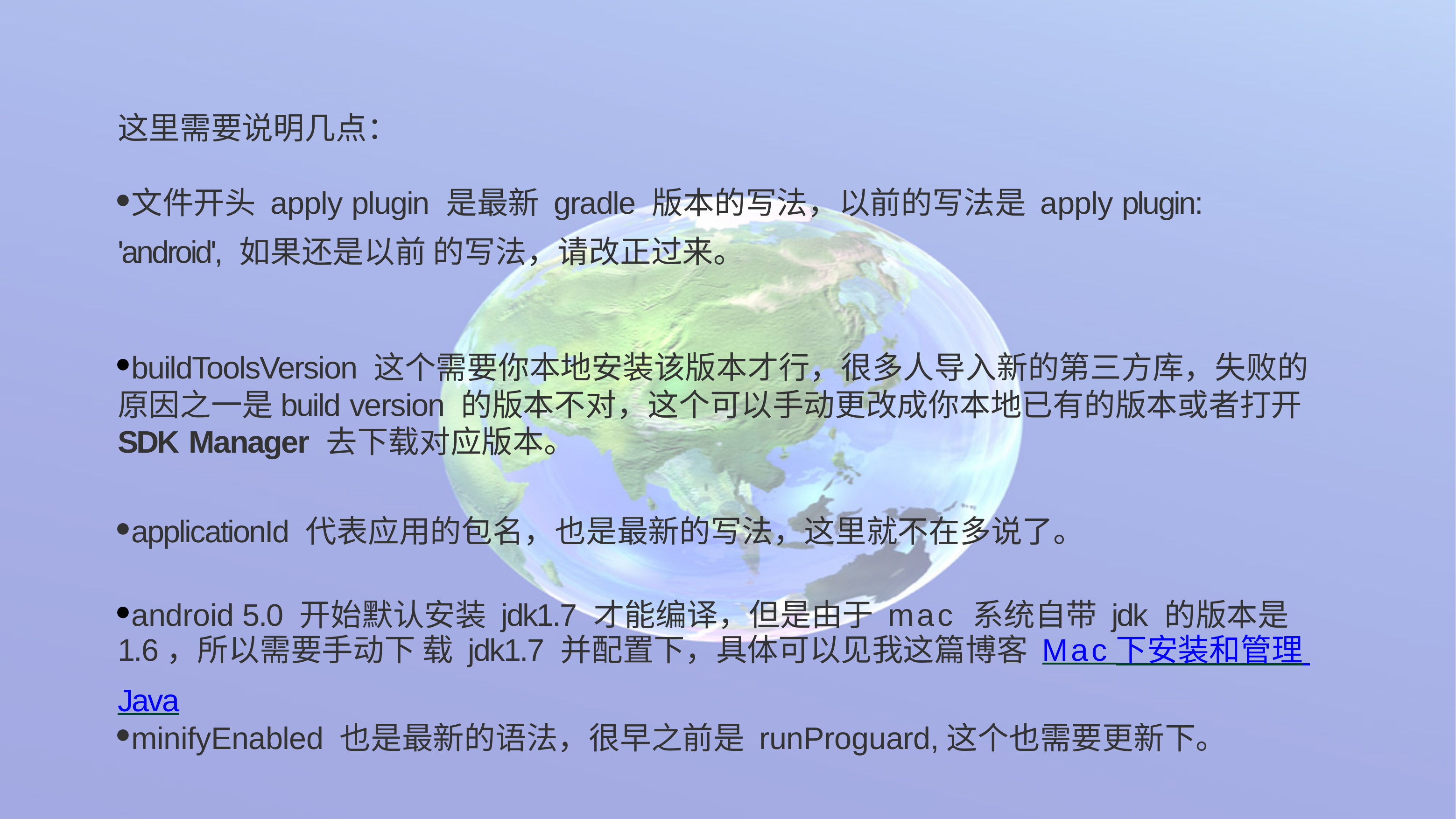

这里需要说明几点：
文件开头 apply plugin 是最新 gradle 版本的写法，以前的写法是 apply plugin: 'android', 如果还是以前 的写法，请改正过来。

buildToolsVersion 这个需要你本地安装该版本才行，很多人导入新的第三方库，失败的原因之一是build version 的版本不对，这个可以手动更改成你本地已有的版本或者打开 SDK Manager 去下载对应版本。

applicationId 代表应用的包名，也是最新的写法，这里就不在多说了。

android 5.0 开始默认安装 jdk1.7 才能编译，但是由于 mac 系统自带 jdk 的版本是 1.6，所以需要手动下 载 jdk1.7 并配置下，具体可以见我这篇博客 Mac 下安装和管理 Java
minifyEnabled 也是最新的语法，很早之前是 runProguard,这个也需要更新下。